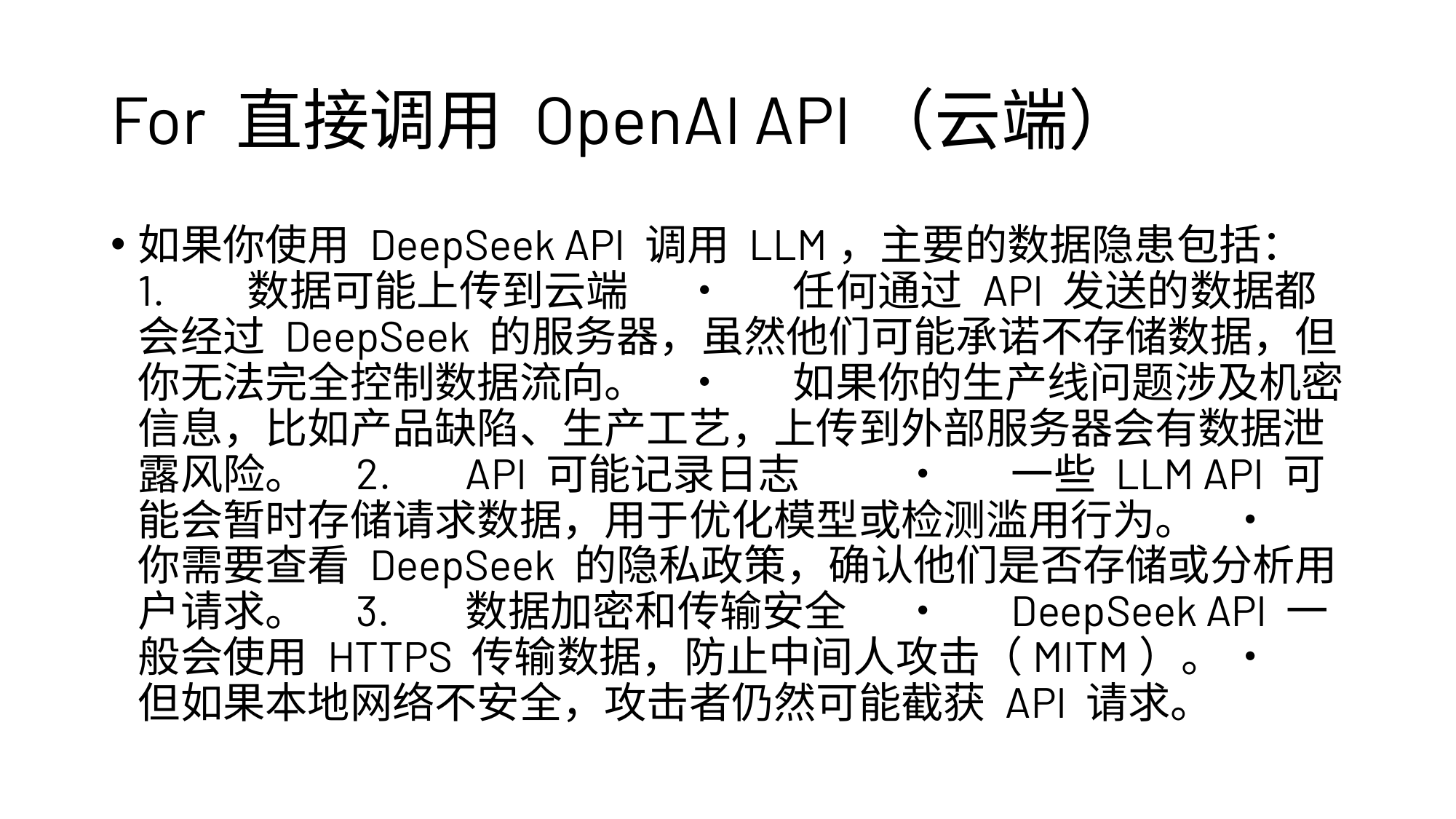

# For 直接调用 OpenAI API（云端）
如果你使用 DeepSeek API 调用 LLM，主要的数据隐患包括：	1.	数据可能上传到云端	•	任何通过 API 发送的数据都会经过 DeepSeek 的服务器，虽然他们可能承诺不存储数据，但你无法完全控制数据流向。	•	如果你的生产线问题涉及机密信息，比如产品缺陷、生产工艺，上传到外部服务器会有数据泄露风险。	2.	API 可能记录日志	•	一些 LLM API 可能会暂时存储请求数据，用于优化模型或检测滥用行为。	•	你需要查看 DeepSeek 的隐私政策，确认他们是否存储或分析用户请求。	3.	数据加密和传输安全	•	DeepSeek API 一般会使用 HTTPS 传输数据，防止中间人攻击（MITM）。	•	但如果本地网络不安全，攻击者仍然可能截获 API 请求。